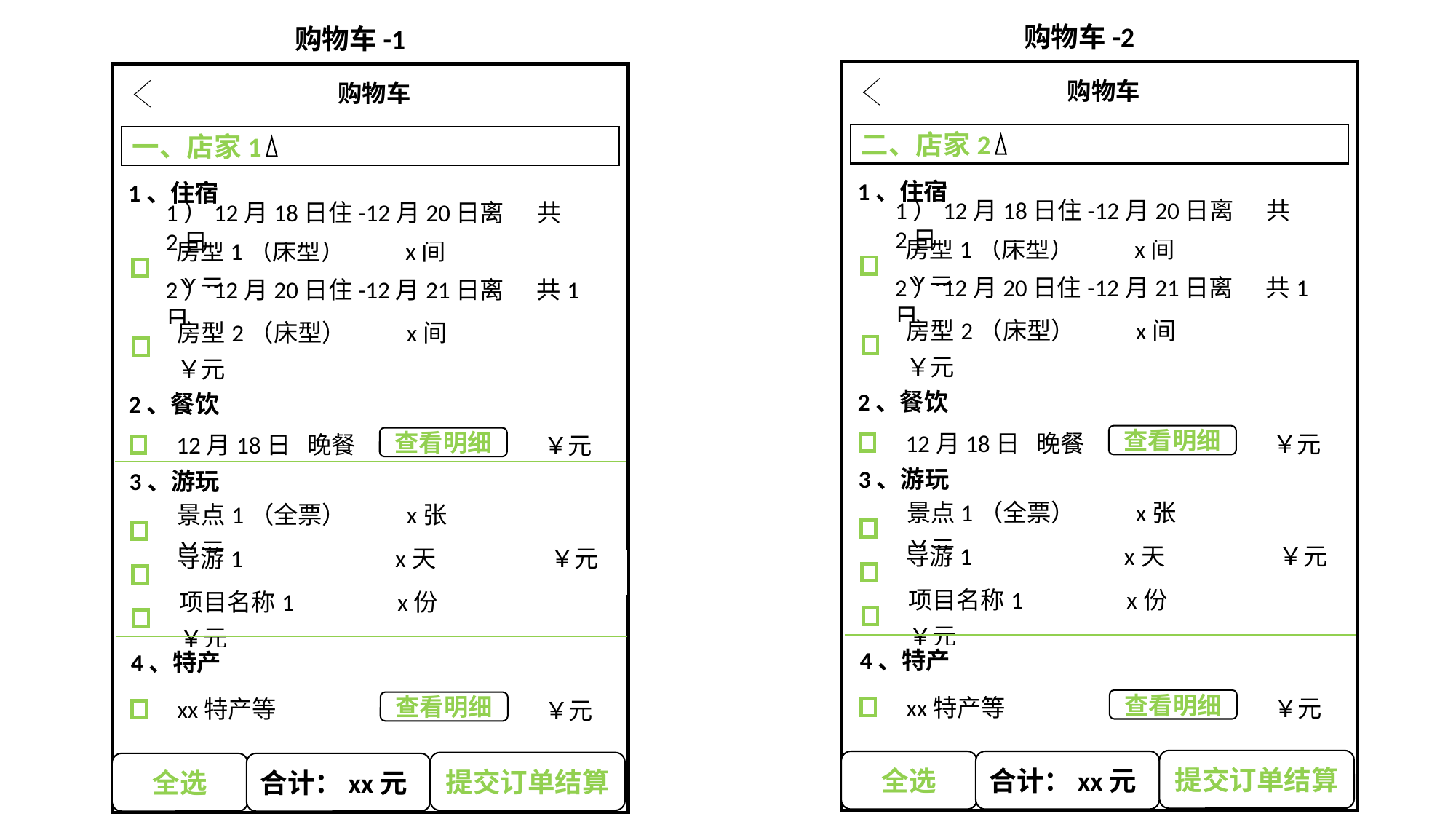

购物车-2
购物车-1

购物车
购物车
二、店家2

一、店家1

1、住宿
1、住宿
1）12月18日住-12月20日离      共2日
1）12月18日住-12月20日离      共2日
房型1（床型）          x间                      ￥元
房型1（床型）          x间                      ￥元

2）12月20日住-12月21日离      共1日
2）12月20日住-12月21日离      共1日
房型2（床型）          x间                      ￥元
房型2（床型）          x间                      ￥元

2、餐饮
2、餐饮
查看明细
12月18日   晚餐
￥元

查看明细
12月18日   晚餐
￥元

3、游玩
3、游玩
景点1（全票）          x张                     ￥元
景点1（全票）          x张                     ￥元

导游1                            x天                     ￥元
导游1                            x天                     ￥元

项目名称1                   x份                     ￥元
项目名称1                   x份                     ￥元

4、特产
4、特产
查看明细
xx特产等
￥元

查看明细
xx特产等
￥元

提交订单结算
全选
合计：xx元
提交订单结算
全选
合计：xx元